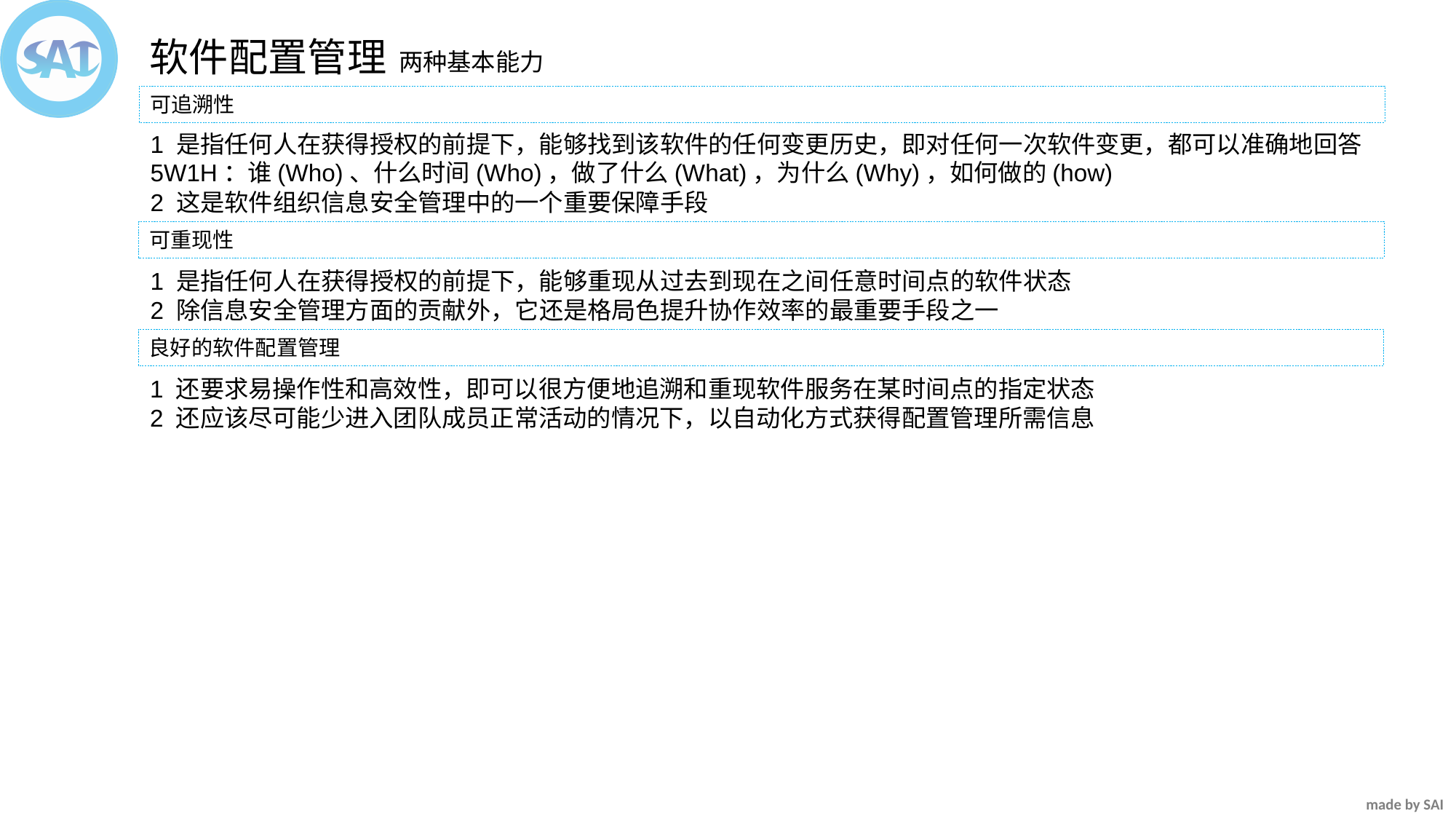

软件配置管理
两种基本能力
可追溯性
1 是指任何人在获得授权的前提下，能够找到该软件的任何变更历史，即对任何一次软件变更，都可以准确地回答5W1H：谁(Who)、什么时间(Who)，做了什么(What)，为什么(Why)，如何做的(how)
2 这是软件组织信息安全管理中的一个重要保障手段
可重现性
1 是指任何人在获得授权的前提下，能够重现从过去到现在之间任意时间点的软件状态
2 除信息安全管理方面的贡献外，它还是格局色提升协作效率的最重要手段之一
良好的软件配置管理
1 还要求易操作性和高效性，即可以很方便地追溯和重现软件服务在某时间点的指定状态
2 还应该尽可能少进入团队成员正常活动的情况下，以自动化方式获得配置管理所需信息